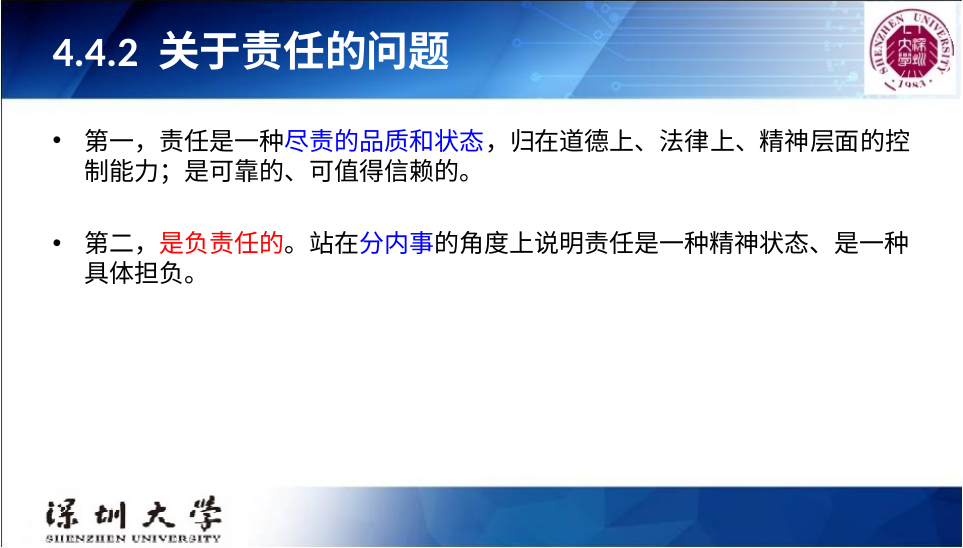

# 4.4.2 关于责任的问题
第一，责任是一种尽责的品质和状态，归在道德上、法律上、精神层面的控制能力；是可靠的、可值得信赖的。

第二，是负责任的。站在分内事的角度上说明责任是一种精神状态、是一种具体担负。
161